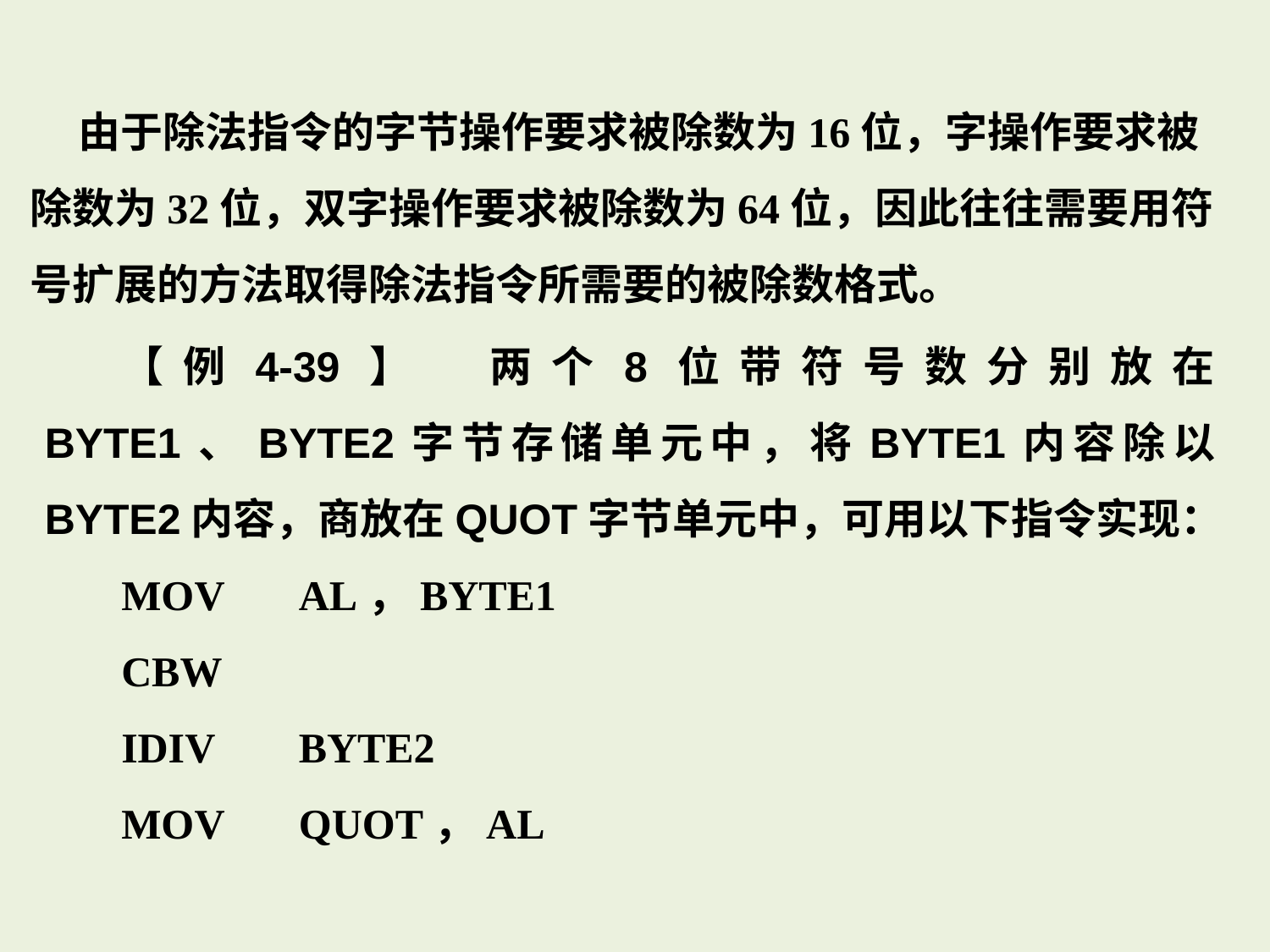

由于除法指令的字节操作要求被除数为16位，字操作要求被除数为32位，双字操作要求被除数为64位，因此往往需要用符号扩展的方法取得除法指令所需要的被除数格式。
【例4-39】  两个8位带符号数分别放在BYTE1、BYTE2字节存储单元中，将BYTE1内容除以BYTE2内容，商放在QUOT字节单元中，可用以下指令实现：
MOV	AL，BYTE1
CBW
IDIV	BYTE2
MOV	QUOT，AL
157